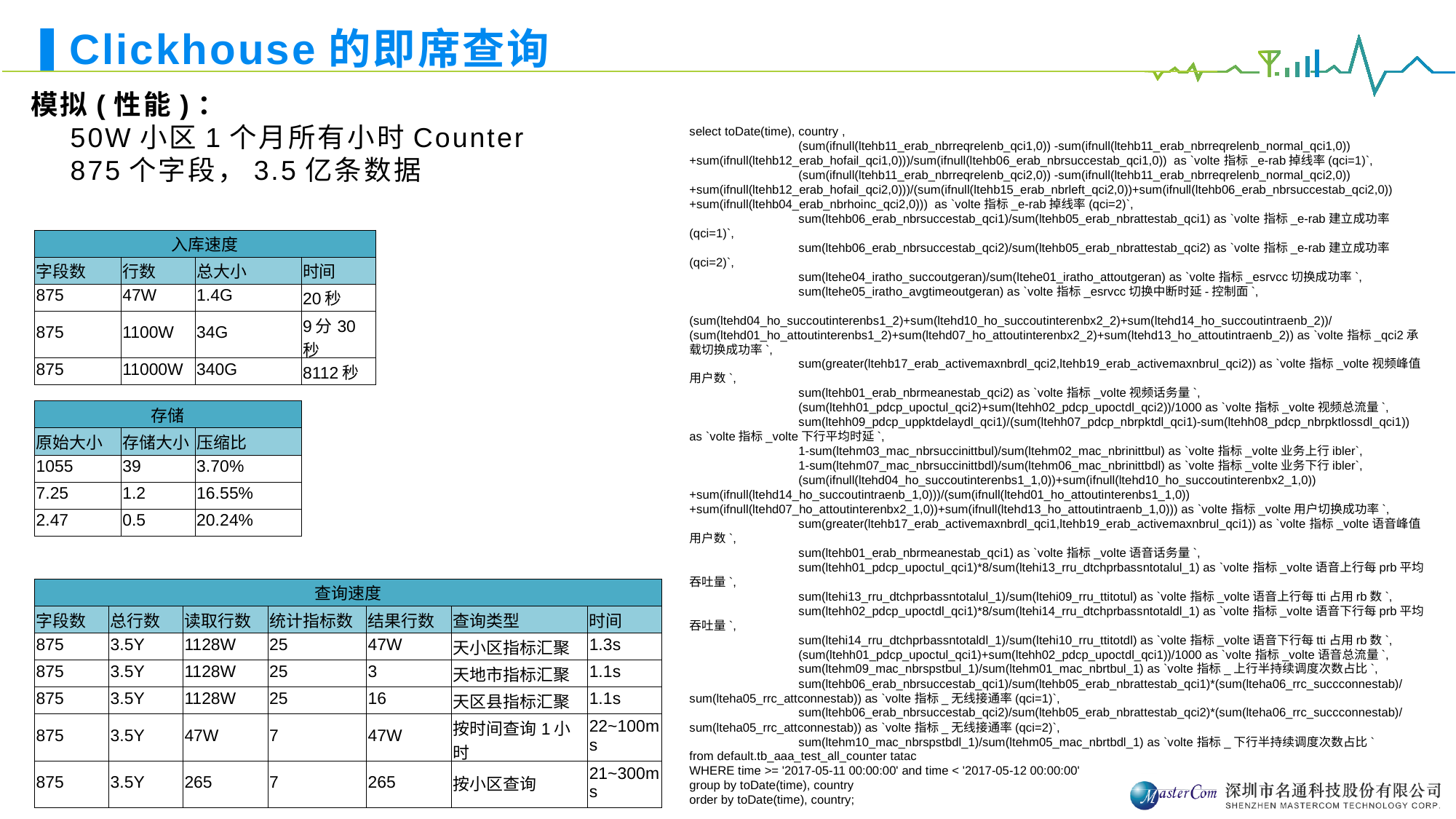

# Clickhouse的即席查询
模拟(性能)：
    50W小区1个月所有小时Counter
    875个字段，3.5亿条数据
select toDate(time), country ,
	(sum(ifnull(ltehb11_erab_nbrreqrelenb_qci1,0)) -sum(ifnull(ltehb11_erab_nbrreqrelenb_normal_qci1,0)) +sum(ifnull(ltehb12_erab_hofail_qci1,0)))/sum(ifnull(ltehb06_erab_nbrsuccestab_qci1,0))  as `volte指标_e-rab掉线率(qci=1)`,
	(sum(ifnull(ltehb11_erab_nbrreqrelenb_qci2,0)) -sum(ifnull(ltehb11_erab_nbrreqrelenb_normal_qci2,0)) +sum(ifnull(ltehb12_erab_hofail_qci2,0)))/(sum(ifnull(ltehb15_erab_nbrleft_qci2,0))+sum(ifnull(ltehb06_erab_nbrsuccestab_qci2,0)) +sum(ifnull(ltehb04_erab_nbrhoinc_qci2,0)))  as `volte指标_e-rab掉线率(qci=2)`,
	sum(ltehb06_erab_nbrsuccestab_qci1)/sum(ltehb05_erab_nbrattestab_qci1) as `volte指标_e-rab建立成功率(qci=1)`,
	sum(ltehb06_erab_nbrsuccestab_qci2)/sum(ltehb05_erab_nbrattestab_qci2) as `volte指标_e-rab建立成功率(qci=2)`,
	sum(ltehe04_iratho_succoutgeran)/sum(ltehe01_iratho_attoutgeran) as `volte指标_esrvcc切换成功率`,
	sum(ltehe05_iratho_avgtimeoutgeran) as `volte指标_esrvcc切换中断时延-控制面`,
	(sum(ltehd04_ho_succoutinterenbs1_2)+sum(ltehd10_ho_succoutinterenbx2_2)+sum(ltehd14_ho_succoutintraenb_2))/(sum(ltehd01_ho_attoutinterenbs1_2)+sum(ltehd07_ho_attoutinterenbx2_2)+sum(ltehd13_ho_attoutintraenb_2)) as `volte指标_qci2承载切换成功率`,
	sum(greater(ltehb17_erab_activemaxnbrdl_qci2,ltehb19_erab_activemaxnbrul_qci2)) as `volte指标_volte视频峰值用户数`,
	sum(ltehb01_erab_nbrmeanestab_qci2) as `volte指标_volte视频话务量`,
	(sum(ltehh01_pdcp_upoctul_qci2)+sum(ltehh02_pdcp_upoctdl_qci2))/1000 as `volte指标_volte视频总流量`,
	sum(ltehh09_pdcp_uppktdelaydl_qci1)/(sum(ltehh07_pdcp_nbrpktdl_qci1)-sum(ltehh08_pdcp_nbrpktlossdl_qci1)) as `volte指标_volte下行平均时延`,
	1-sum(ltehm03_mac_nbrsuccinittbul)/sum(ltehm02_mac_nbrinittbul) as `volte指标_volte业务上行ibler`,
	1-sum(ltehm07_mac_nbrsuccinittbdl)/sum(ltehm06_mac_nbrinittbdl) as `volte指标_volte业务下行ibler`,
	(sum(ifnull(ltehd04_ho_succoutinterenbs1_1,0))+sum(ifnull(ltehd10_ho_succoutinterenbx2_1,0))+sum(ifnull(ltehd14_ho_succoutintraenb_1,0)))/(sum(ifnull(ltehd01_ho_attoutinterenbs1_1,0))+sum(ifnull(ltehd07_ho_attoutinterenbx2_1,0))+sum(ifnull(ltehd13_ho_attoutintraenb_1,0))) as `volte指标_volte用户切换成功率`,
	sum(greater(ltehb17_erab_activemaxnbrdl_qci1,ltehb19_erab_activemaxnbrul_qci1)) as `volte指标_volte语音峰值用户数`,
	sum(ltehb01_erab_nbrmeanestab_qci1) as `volte指标_volte语音话务量`,
	sum(ltehh01_pdcp_upoctul_qci1)*8/sum(ltehi13_rru_dtchprbassntotalul_1) as `volte指标_volte语音上行每prb平均吞吐量`,
	sum(ltehi13_rru_dtchprbassntotalul_1)/sum(ltehi09_rru_ttitotul) as `volte指标_volte语音上行每tti占用rb数`,
	sum(ltehh02_pdcp_upoctdl_qci1)*8/sum(ltehi14_rru_dtchprbassntotaldl_1) as `volte指标_volte语音下行每prb平均吞吐量`,
	sum(ltehi14_rru_dtchprbassntotaldl_1)/sum(ltehi10_rru_ttitotdl) as `volte指标_volte语音下行每tti占用rb数`,
	(sum(ltehh01_pdcp_upoctul_qci1)+sum(ltehh02_pdcp_upoctdl_qci1))/1000 as `volte指标_volte语音总流量`,
	sum(ltehm09_mac_nbrspstbul_1)/sum(ltehm01_mac_nbrtbul_1) as `volte指标_上行半持续调度次数占比`,
	sum(ltehb06_erab_nbrsuccestab_qci1)/sum(ltehb05_erab_nbrattestab_qci1)*(sum(lteha06_rrc_succconnestab)/sum(lteha05_rrc_attconnestab)) as `volte指标_无线接通率(qci=1)`,
	sum(ltehb06_erab_nbrsuccestab_qci2)/sum(ltehb05_erab_nbrattestab_qci2)*(sum(lteha06_rrc_succconnestab)/sum(lteha05_rrc_attconnestab)) as `volte指标_无线接通率(qci=2)`,
	sum(ltehm10_mac_nbrspstbdl_1)/sum(ltehm05_mac_nbrtbdl_1) as `volte指标_下行半持续调度次数占比`
from default.tb_aaa_test_all_counter tatac
WHERE time >= '2017-05-11 00:00:00' and time < '2017-05-12 00:00:00'
group by toDate(time), country
order by toDate(time), country;
| 入库速度 |  |  |  |
| --- | --- | --- | --- |
| 字段数 | 行数 | 总大小 | 时间 |
| 875 | 47W | 1.4G | 20秒 |
| 875 | 1100W | 34G | 9分30秒 |
| 875 | 11000W | 340G | 8112秒 |
| 存储 |  |  |
| --- | --- | --- |
| 原始大小 | 存储大小 | 压缩比 |
| 1055 | 39 | 3.70% |
| 7.25 | 1.2 | 16.55% |
| 2.47 | 0.5 | 20.24% |
| 查询速度 |  |  |  |  |  |  |
| --- | --- | --- | --- | --- | --- | --- |
| 字段数 | 总行数 | 读取行数 | 统计指标数 | 结果行数 | 查询类型 | 时间 |
| 875 | 3.5Y | 1128W | 25 | 47W | 天小区指标汇聚 | 1.3s |
| 875 | 3.5Y | 1128W | 25 | 3 | 天地市指标汇聚 | 1.1s |
| 875 | 3.5Y | 1128W | 25 | 16 | 天区县指标汇聚 | 1.1s |
| 875 | 3.5Y | 47W | 7 | 47W | 按时间查询1小时 | 22~100ms |
| 875 | 3.5Y | 265 | 7 | 265 | 按小区查询 | 21~300ms |